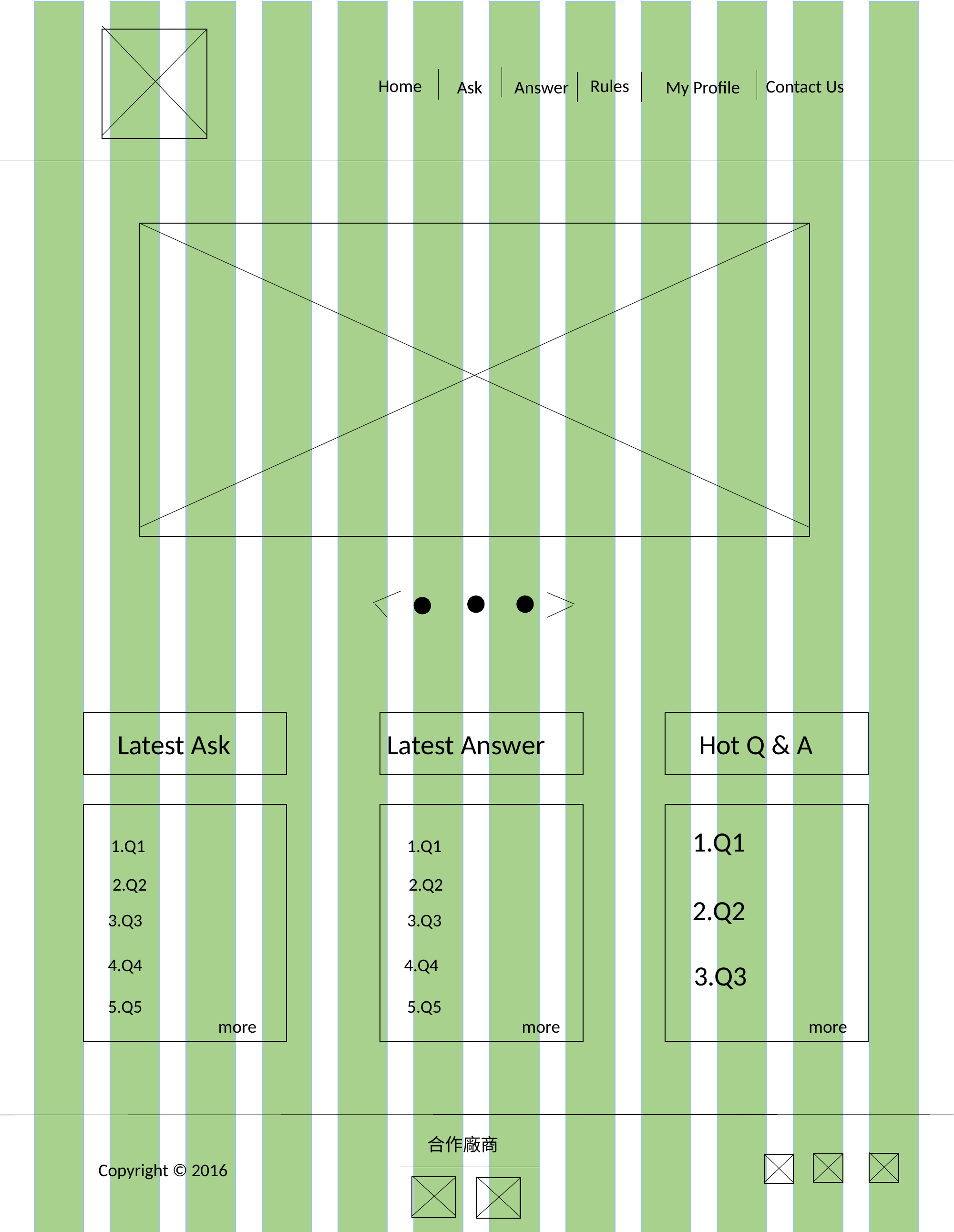

Rules
Home
Contact Us
Ask
Answer
My Profile

Latest Ask

1.Q1
2.Q2
3.Q3
4.Q4
5.Q5

Latest Answer

1.Q1
2.Q2
3.Q3
4.Q4
5.Q5

Hot Q & A

3.Q3
1.Q1
2.Q2
more
more
more
合作廠商

Copyright © 2016